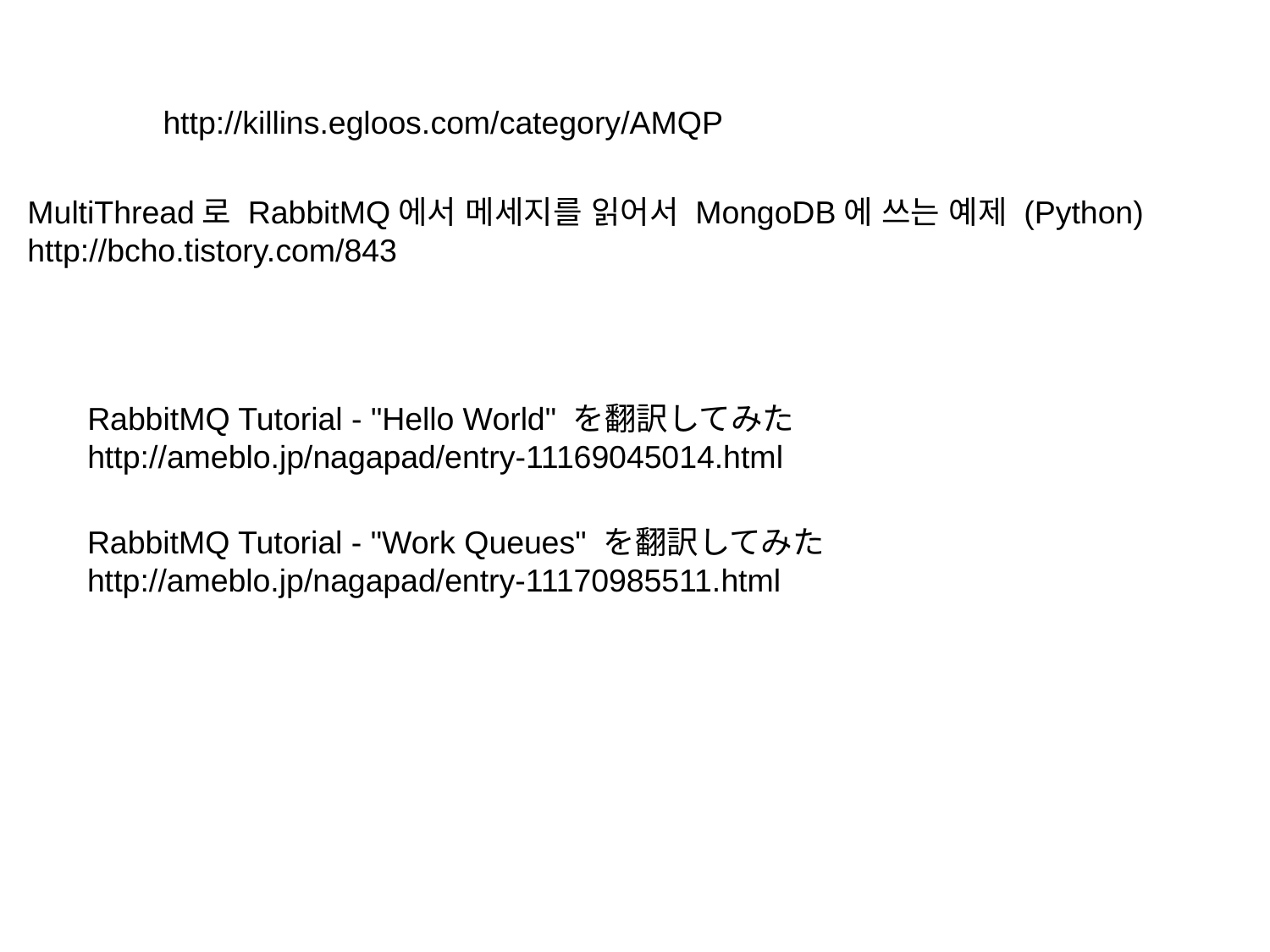

http://killins.egloos.com/category/AMQP
MultiThread로 RabbitMQ에서 메세지를 읽어서 MongoDB에 쓰는 예제 (Python)
http://bcho.tistory.com/843
RabbitMQ Tutorial - "Hello World" を翻訳してみた
http://ameblo.jp/nagapad/entry-11169045014.html
RabbitMQ Tutorial - "Work Queues" を翻訳してみた
http://ameblo.jp/nagapad/entry-11170985511.html